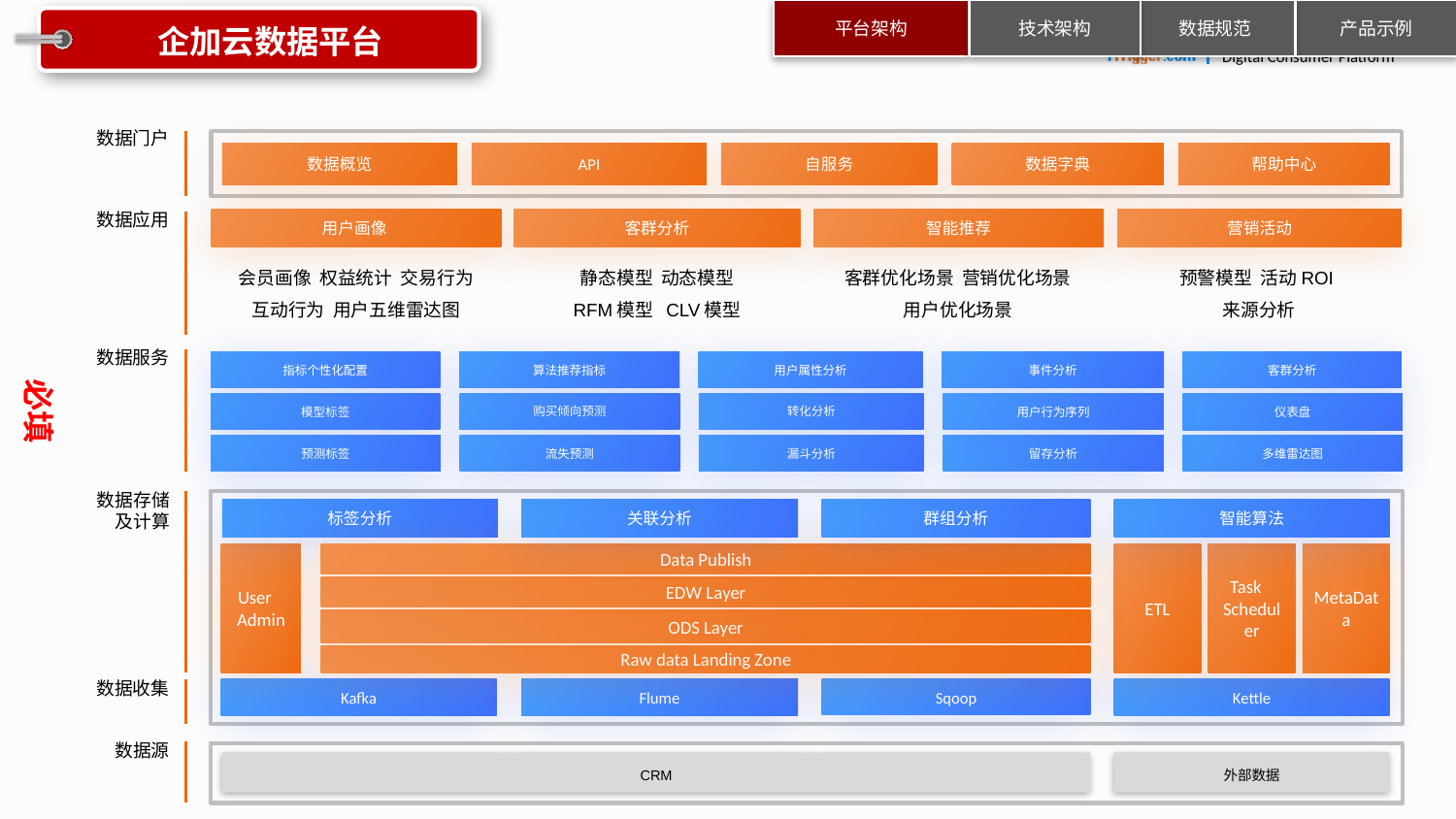

数据规范
产品示例
平台架构
技术架构

企加云数据平台

数据门户

数据概览
API
自服务
数据字典
帮助中心
数据应用
用户画像
客群分析
智能推荐
营销活动

会员画像  权益统计  交易行为
互动行为  用户五维雷达图
静态模型  动态模型
RFM模型  CLV模型
客群优化场景  营销优化场景
用户优化场景
预警模型  活动ROI
来源分析
数据服务
指标个性化配置
算法推荐指标
用户属性分析
事件分析
客群分析
必填

购买倾向预测
转化分析
用户行为序列
模型标签
仪表盘
预测标签
流失预测
漏斗分析
留存分析
多维雷达图
数据存储
及计算
智能算法
标签分析
群组分析
关联分析
ETL
Task    Scheduler
MetaData
Data Publish
User    Admin
EDW Layer
ODS Layer
Raw data Landing Zone
数据收集
Kafka
Flume
Sqoop
Kettle
数据源

CRM
外部数据